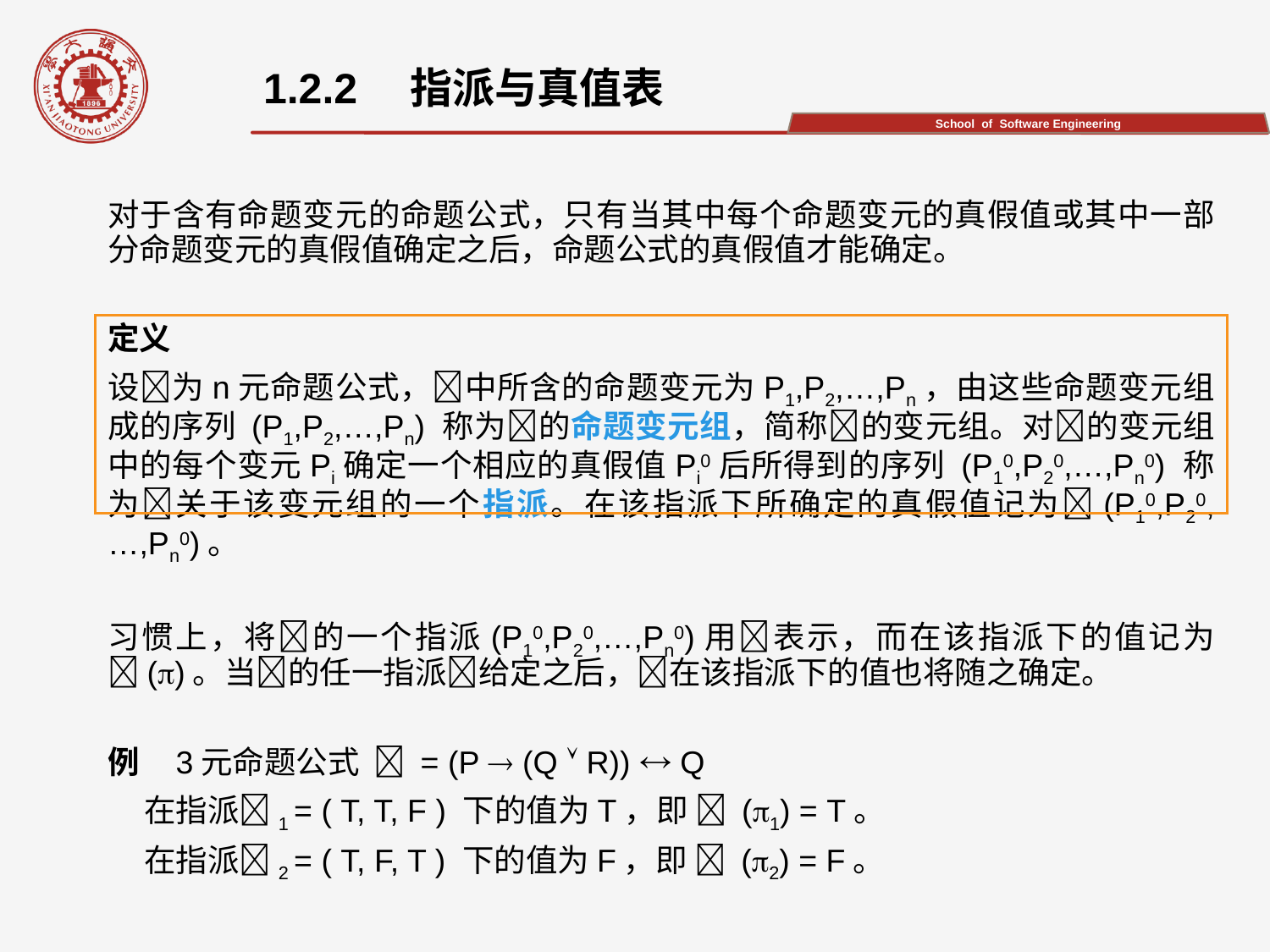

1.2.2　指派与真值表
对于含有命题变元的命题公式，只有当其中每个命题变元的真假值或其中一部分命题变元的真假值确定之后，命题公式的真假值才能确定。

定义
设α为n元命题公式，α中所含的命题变元为P1,P2,…,Pn，由这些命题变元组成的序列 (P1,P2,…,Pn) 称为α的命题变元组，简称α的变元组。对α的变元组中的每个变元Pi确定一个相应的真假值Pi0后所得到的序列 (P10,P20,…,Pn0) 称为α关于该变元组的一个指派。在该指派下所确定的真假值记为α(P10,P20,…,Pn0)。

习惯上，将α的一个指派(P10,P20,…,Pn0)用π表示，而在该指派下的值记为α(π)。当α的任一指派π给定之后，α在该指派下的值也将随之确定。

例    3元命题公式  α = (P → (Q ∨ R)) ↔ Q
    在指派π1 = ( T, T, F ) 下的值为T，即 α (π1) = T。
    在指派π2 = ( T, F, T ) 下的值为F，即 α (π2) = F。